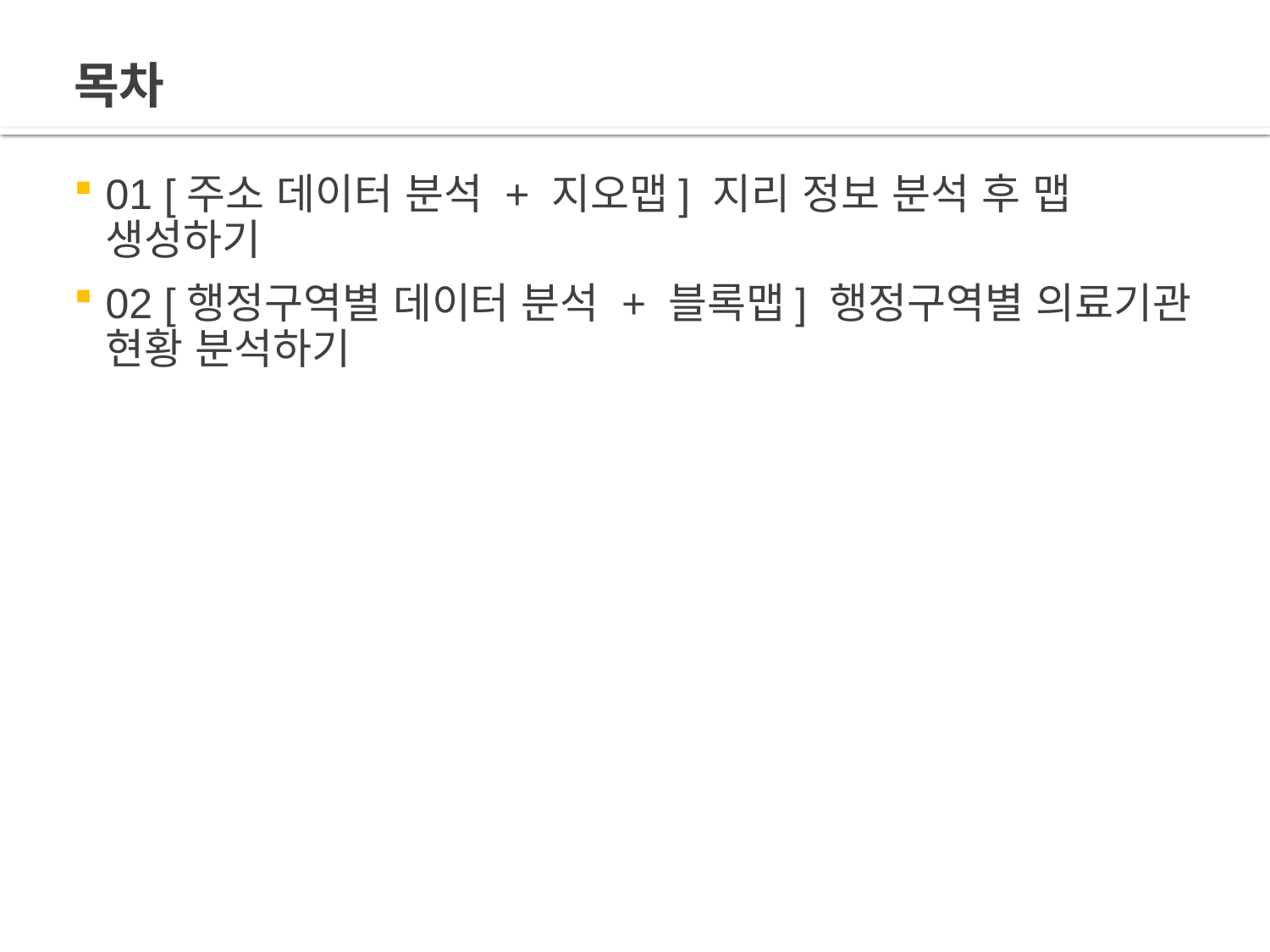

# 목차
01 [주소 데이터 분석 + 지오맵] 지리 정보 분석 후 맵 생성하기
02 [행정구역별 데이터 분석 + 블록맵] 행정구역별 의료기관 현황 분석하기